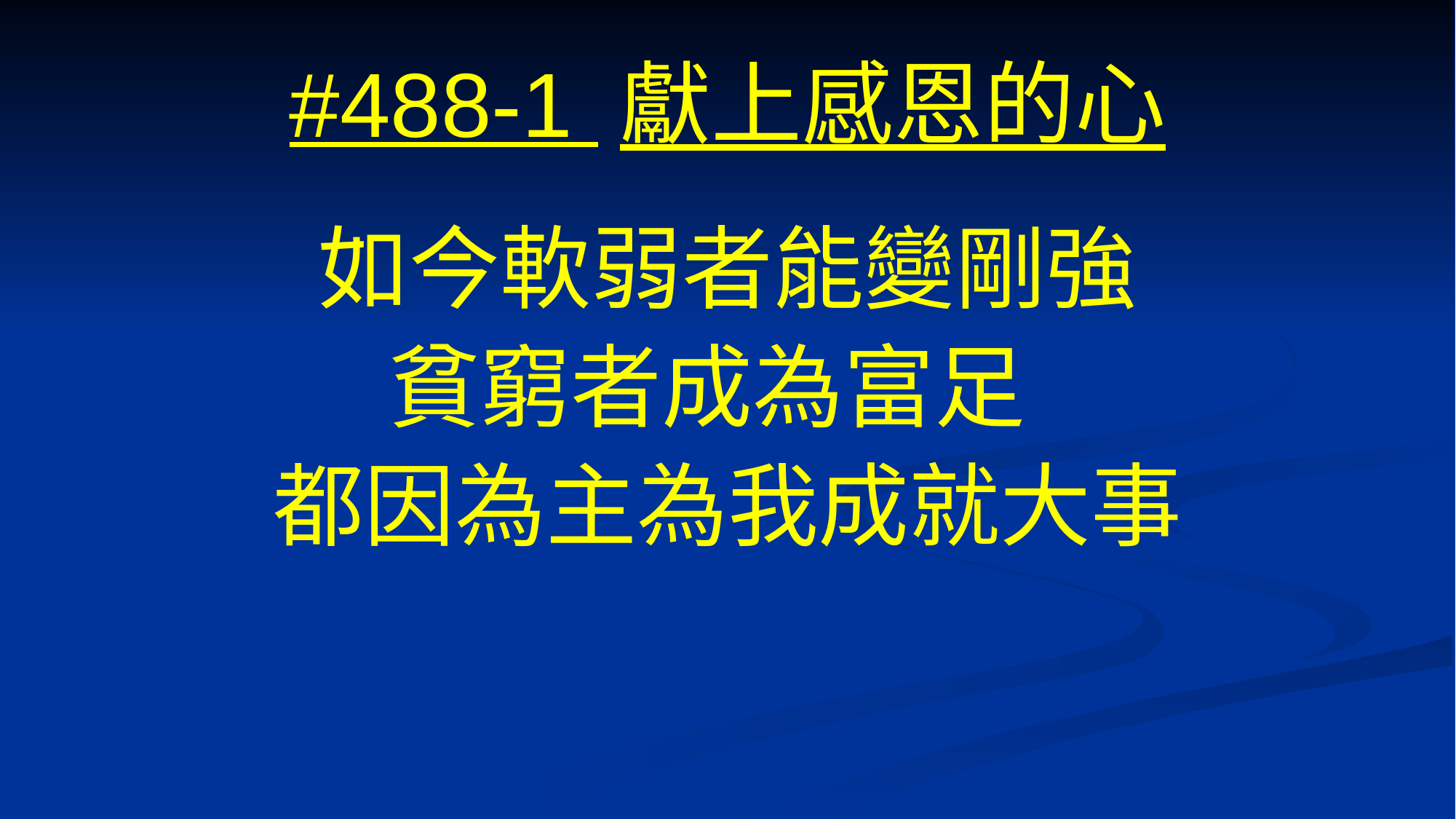

# #488-1 獻上感恩的心
如今軟弱者能變剛強
貧窮者成為富足
都因為主為我成就大事